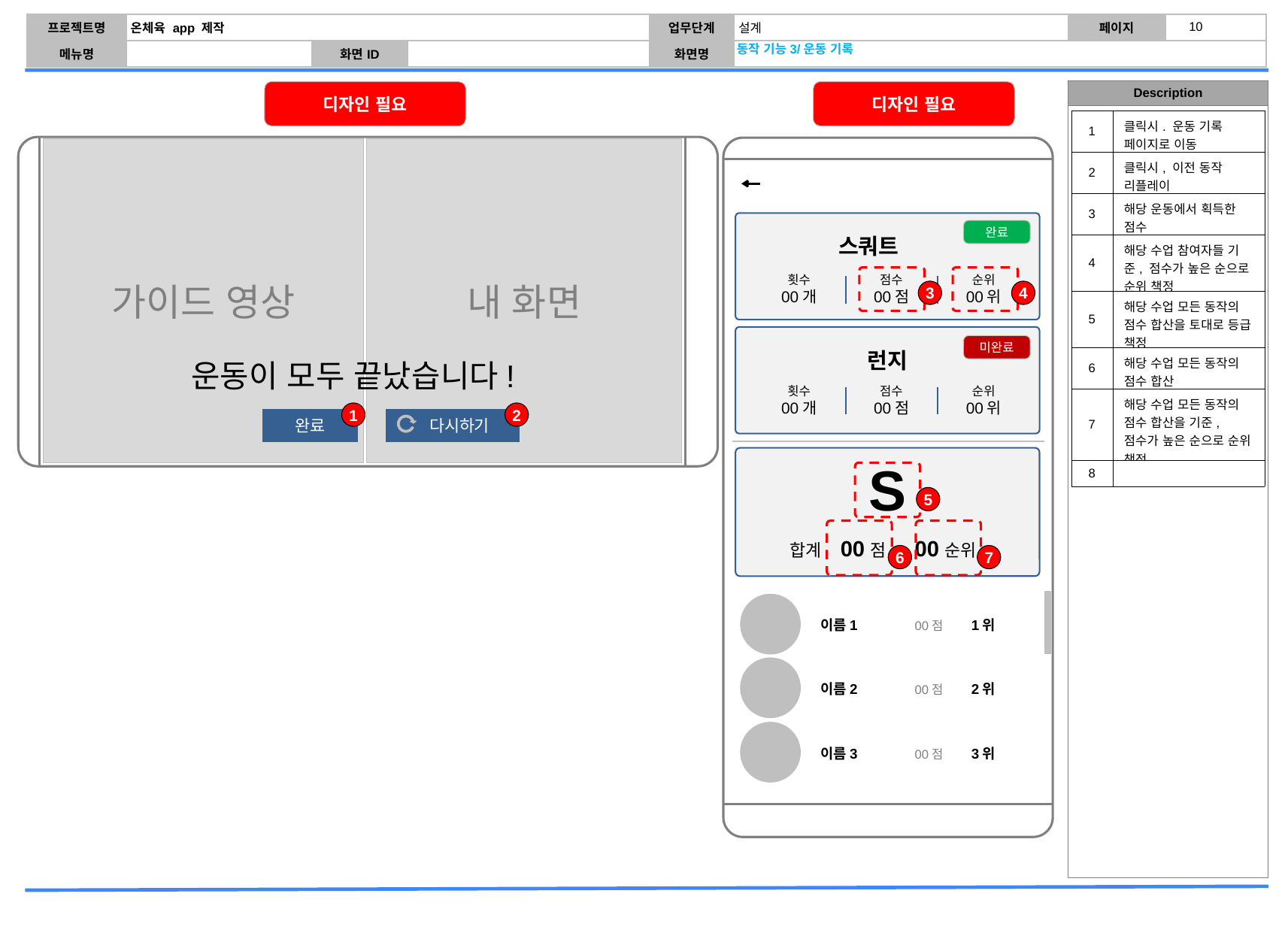

동작 기능3/운동 기록
디자인 필요
디자인 필요
| 1 | 클릭시. 운동 기록 페이지로 이동 |
| --- | --- |
| 2 | 클릭시, 이전 동작 리플레이 |
| 3 | 해당 운동에서 획득한 점수 |
| 4 | 해당 수업 참여자들 기준, 점수가 높은 순으로 순위 책정 |
| 5 | 해당 수업 모든 동작의 점수 합산을 토대로 등급 책정 |
| 6 | 해당 수업 모든 동작의 점수 합산 |
| 7 | 해당 수업 모든 동작의 점수 합산을 기준, 점수가 높은 순으로 순위 책정 |
| 8 |  |
가이드 영상
내 화면
스쿼트
완료
횟수
00개
점수
00점
순위
00위

3
4
런지
미완료
운동이 모두 끝났습니다!
횟수
00개
점수
00점
순위
00위
1
2
완료
  다시하기

S

5

합계   00점     00순위
6
7

이름1                00점       1위

이름2                00점       2위

이름3                00점       3위